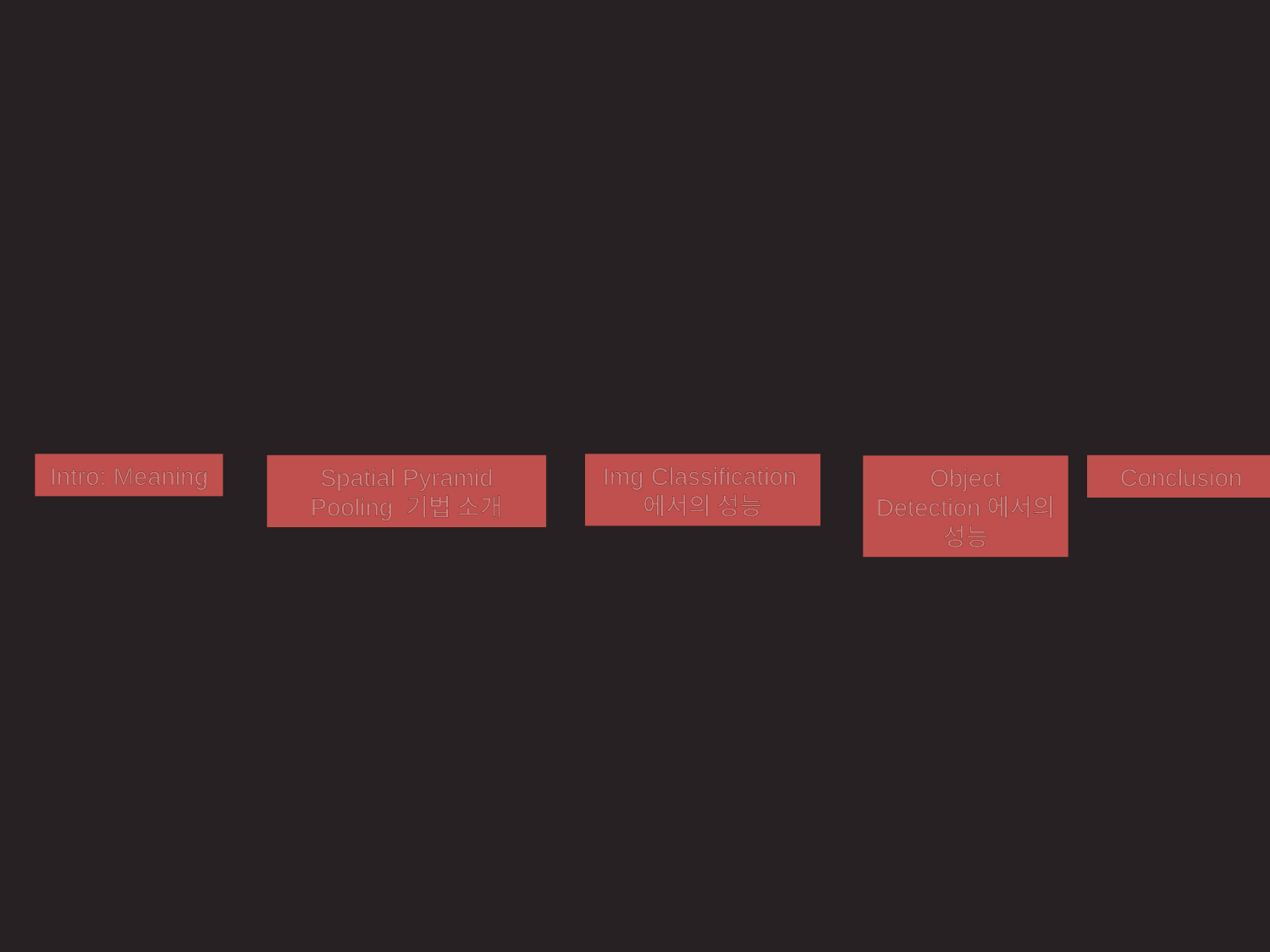

Img Classification에서의 성능
Intro: Meaning
Spatial Pyramid Pooling 기법 소개
Conclusion
Object Detection에서의 성능